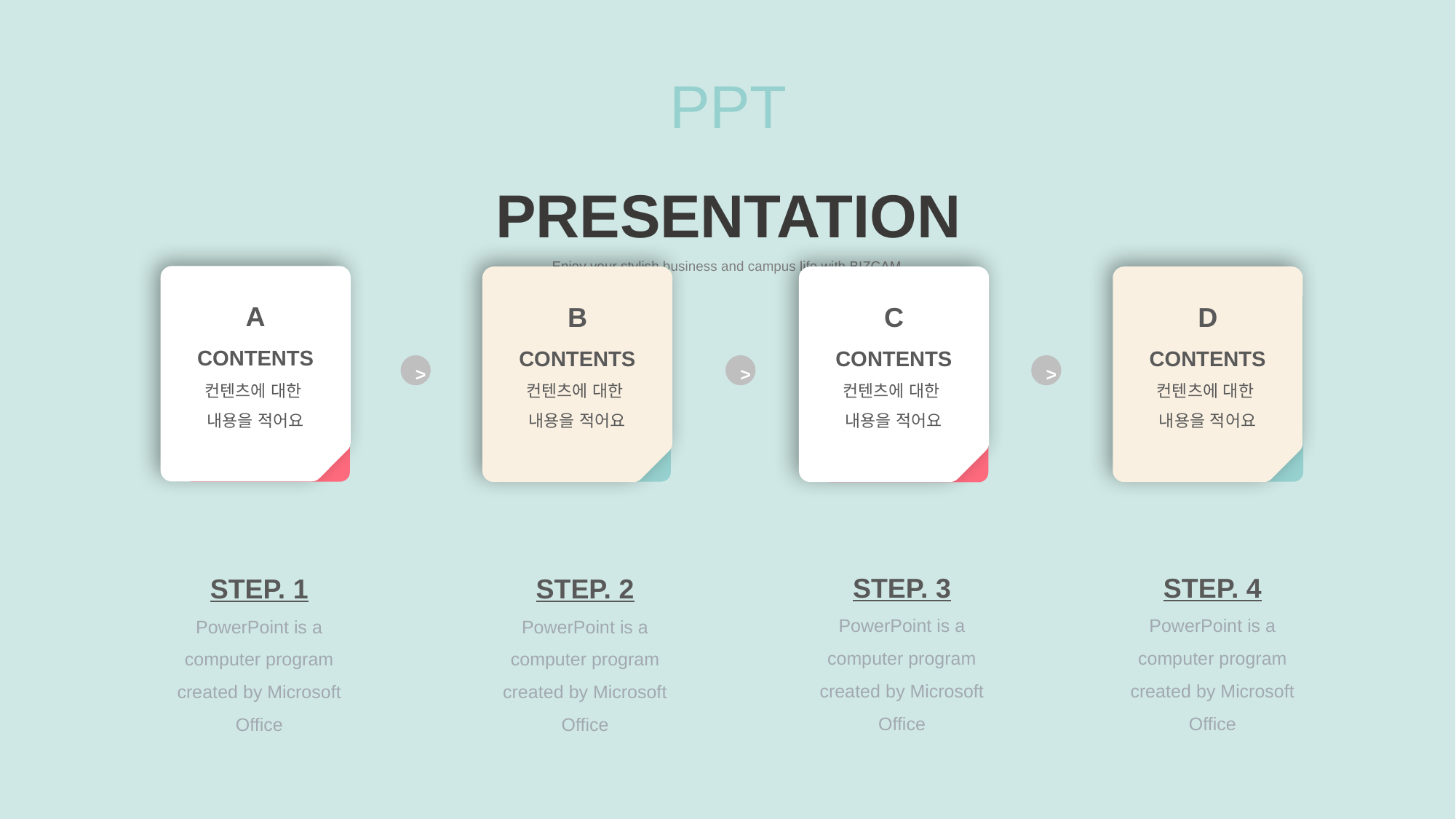

PPT PRESENTATION
Enjoy your stylish business and campus life with BIZCAM
A
CONTENTS
컨텐츠에 대한
내용을 적어요
B
CONTENTS
컨텐츠에 대한
내용을 적어요
C
CONTENTS
컨텐츠에 대한
내용을 적어요
D
CONTENTS
컨텐츠에 대한
내용을 적어요

>

>

>

STEP. 3
PowerPoint is a computer program created by Microsoft Office
STEP. 4
PowerPoint is a computer program created by Microsoft Office
STEP. 1
PowerPoint is a computer program created by Microsoft Office
STEP. 2
PowerPoint is a computer program created by Microsoft Office